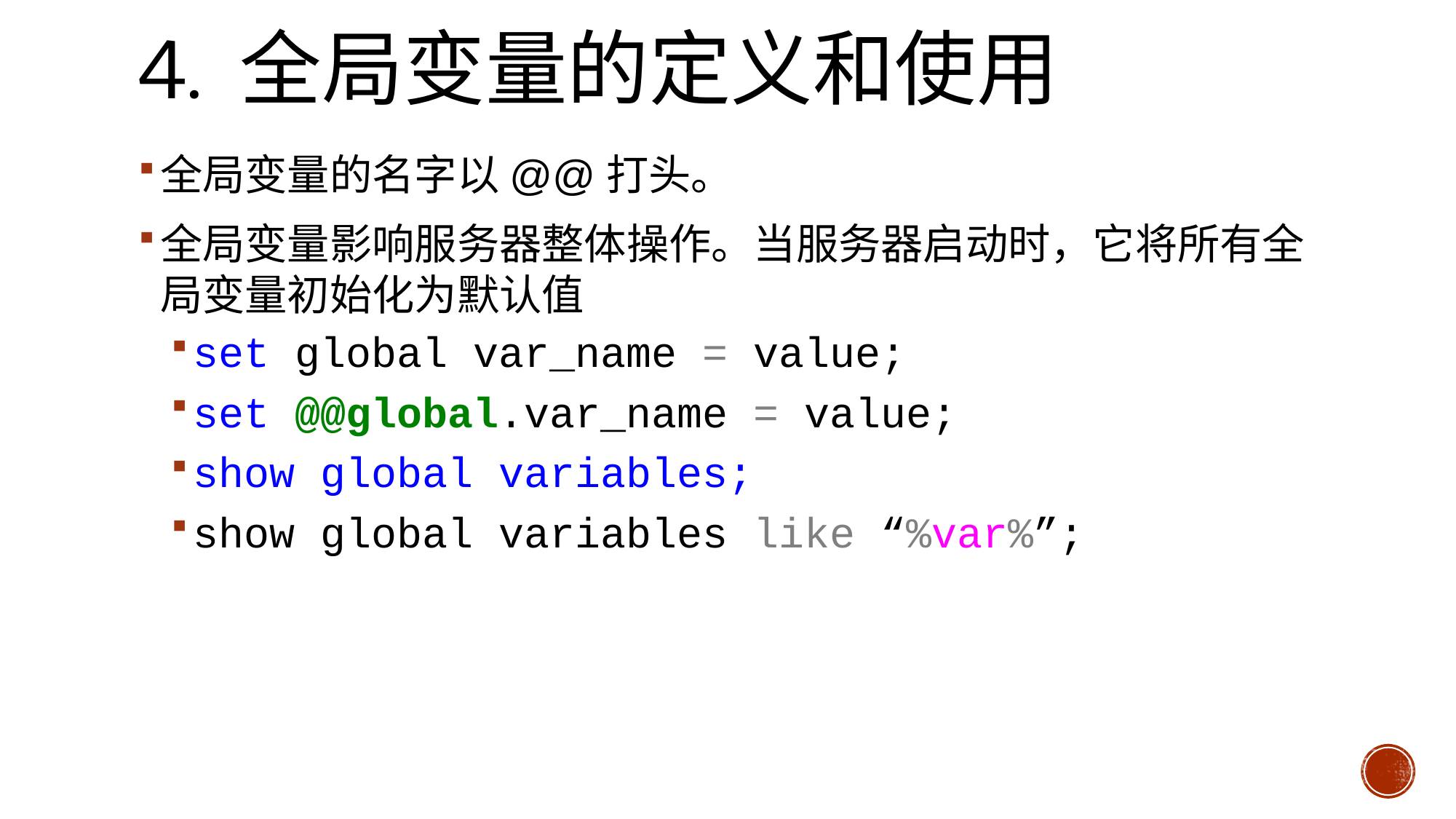

# 4. 全局变量的定义和使用
全局变量的名字以@@打头。
全局变量影响服务器整体操作。当服务器启动时，它将所有全局变量初始化为默认值
set global var_name = value;
set @@global.var_name = value;
show global variables;
show global variables like “%var%”;

12